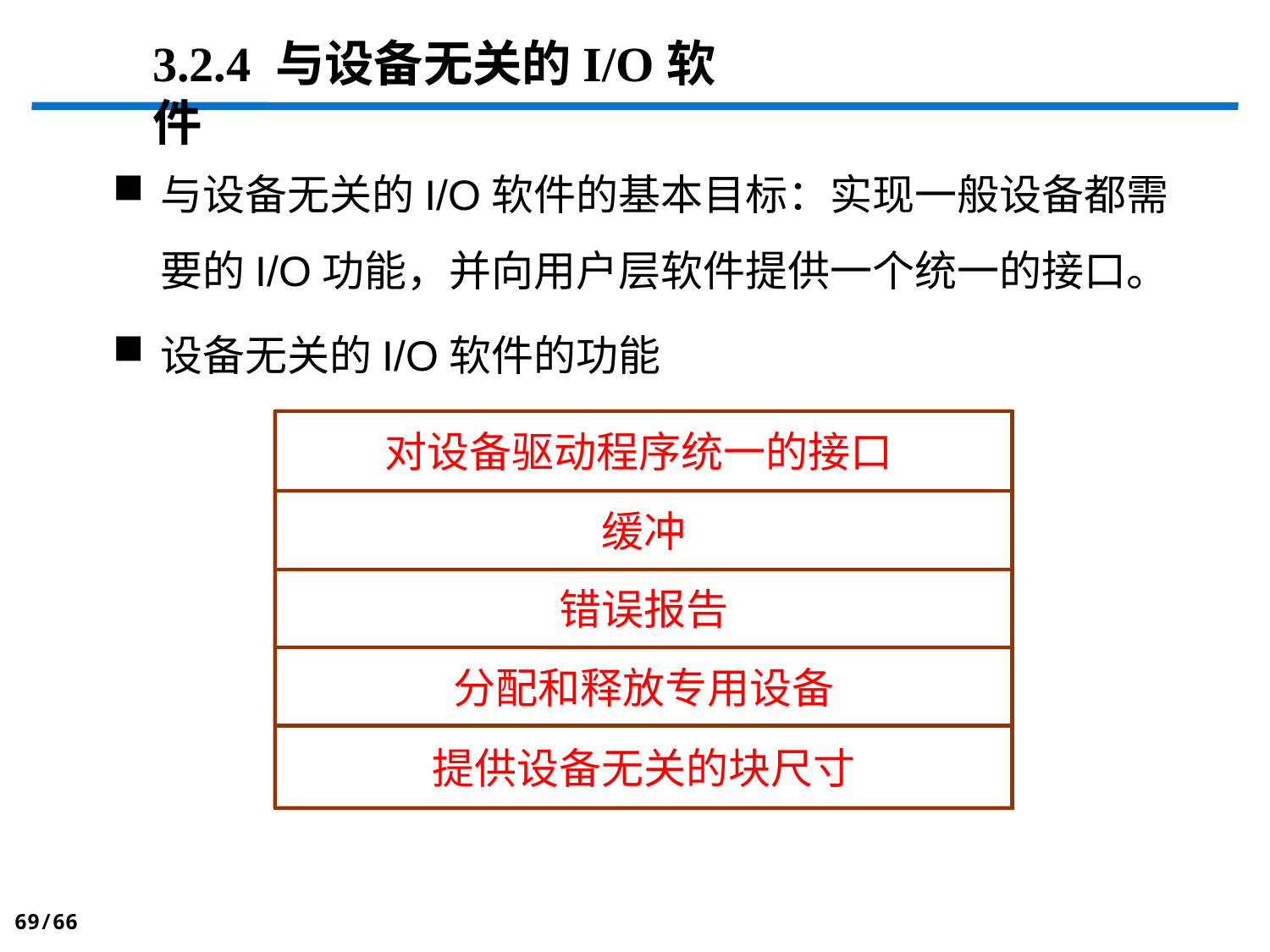

3.2.4 与设备无关的I/O软件
与设备无关的I/O软件的基本目标：实现一般设备都需要的I/O功能，并向用户层软件提供一个统一的接口。
设备无关的I/O软件的功能
对设备驱动程序统一的接口

缓冲

错误报告

分配和释放专用设备

提供设备无关的块尺寸